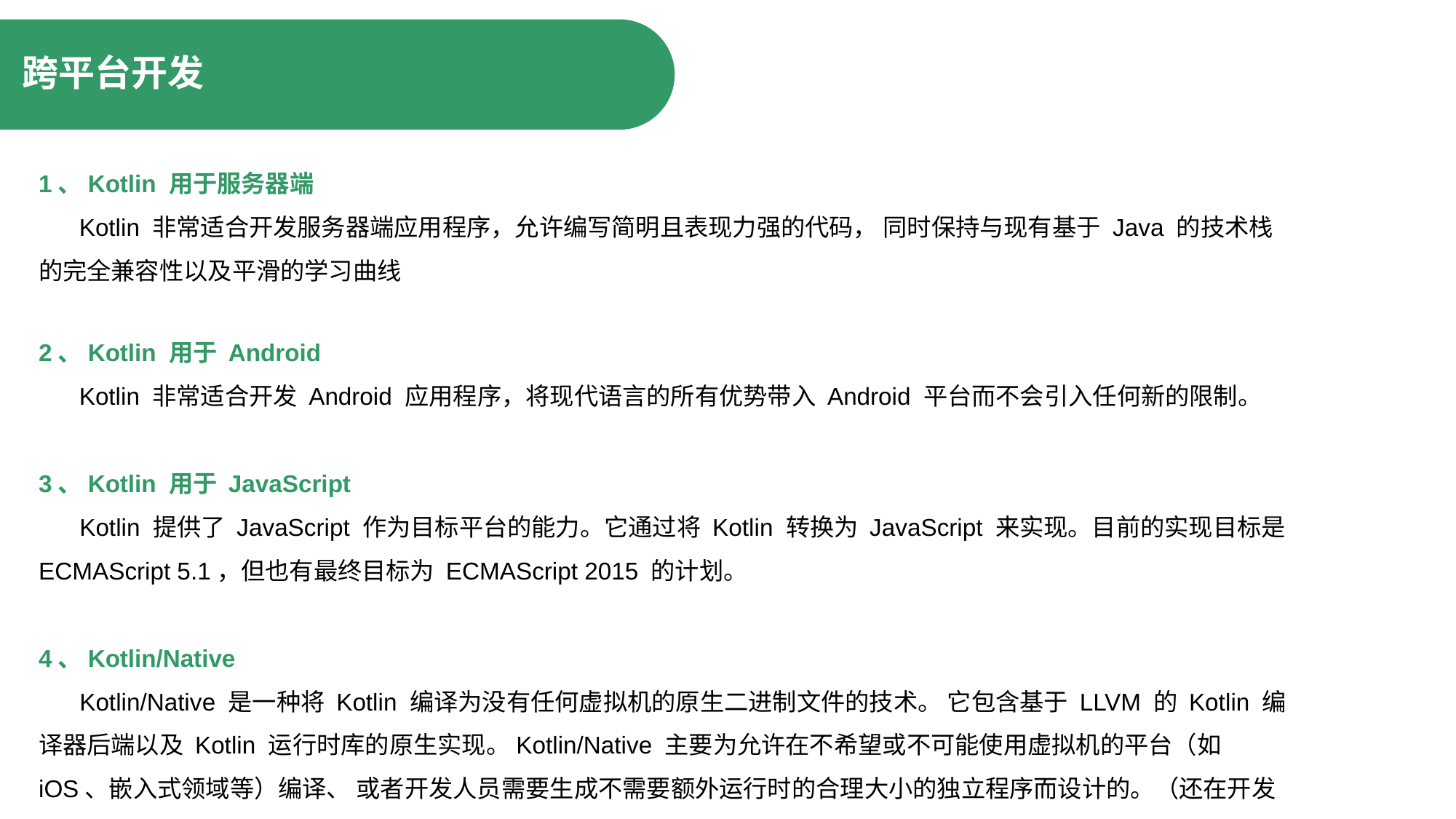

跨平台开发
1、Kotlin 用于服务器端
      Kotlin 非常适合开发服务器端应用程序，允许编写简明且表现力强的代码， 同时保持与现有基于 Java 的技术栈的完全兼容性以及平滑的学习曲线

2、Kotlin 用于 Android
      Kotlin 非常适合开发 Android 应用程序，将现代语言的所有优势带入 Android 平台而不会引入任何新的限制。

3、Kotlin 用于 JavaScript
　  Kotlin 提供了 JavaScript 作为目标平台的能力。它通过将 Kotlin 转换为 JavaScript 来实现。目前的实现目标是 ECMAScript 5.1，但也有最终目标为 ECMAScript 2015 的计划。

4、Kotlin/Native
　  Kotlin/Native 是一种将 Kotlin 编译为没有任何虚拟机的原生二进制文件的技术。 它包含基于 LLVM 的 Kotlin 编译器后端以及 Kotlin 运行时库的原生实现。Kotlin/Native 主要为允许在不希望或不可能使用虚拟机的平台（如 iOS、嵌入式领域等）编译、 或者开发人员需要生成不需要额外运行时的合理大小的独立程序而设计的。（还在开发中）